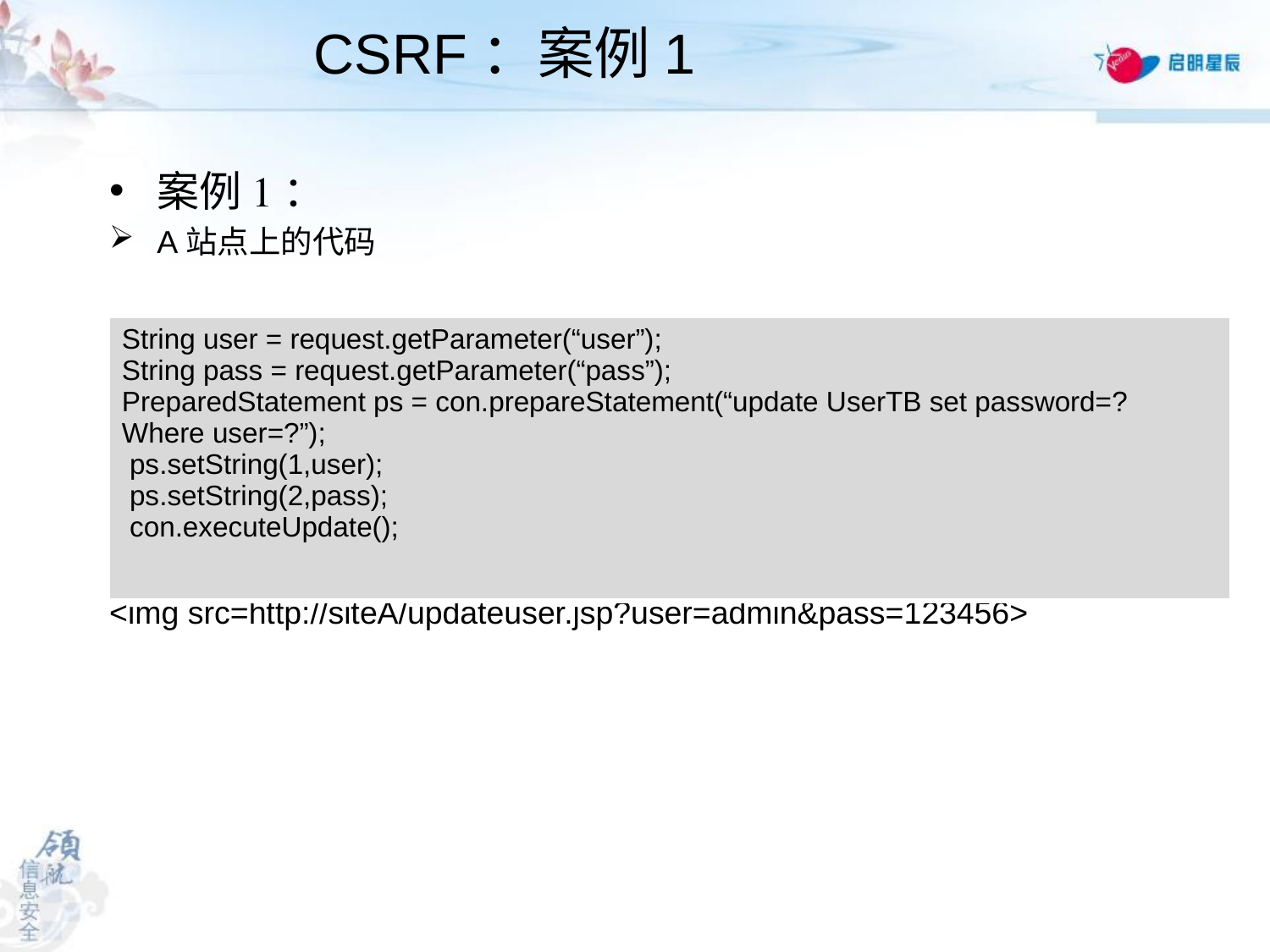

# CSRF：案例1
案例1：
A站点上的代码

A站点代码：

-------------------------------------------------
恶意站点上的代码
<img src=http://siteA/updateuser.jsp?user=admin&pass=123456>
| String user = request.getParameter(“user”); String pass = request.getParameter(“pass”); PreparedStatement ps = con.prepareStatement(“update UserTB set password=? Where user=?”); ps.setString(1,user); ps.setString(2,pass); con.executeUpdate(); |
| --- |